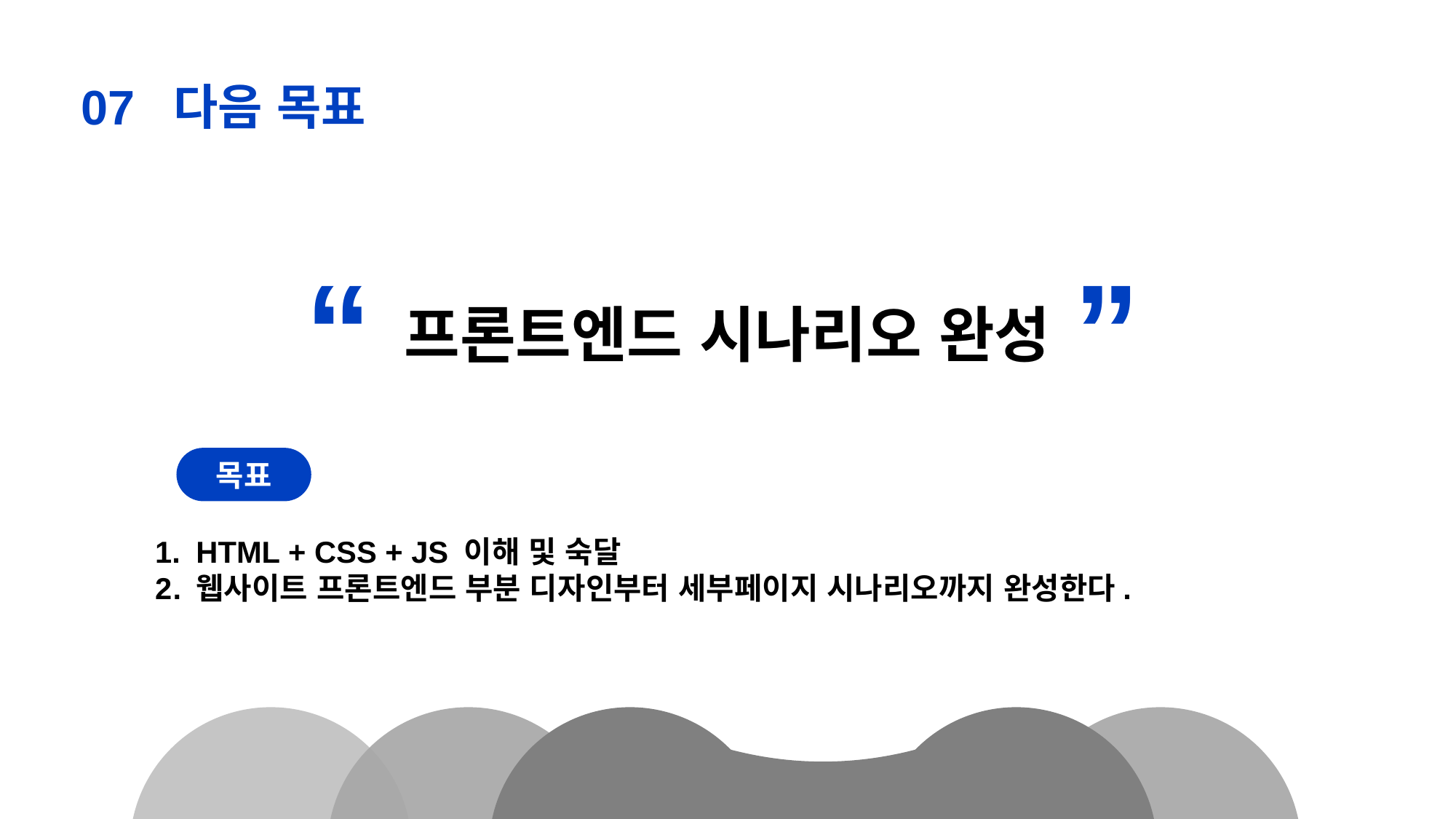

07  다음 목표

“

”
프론트엔드 시나리오 완성
목표
HTML + CSS + JS 이해 및 숙달
웹사이트 프론트엔드 부분 디자인부터 세부페이지 시나리오까지 완성한다.